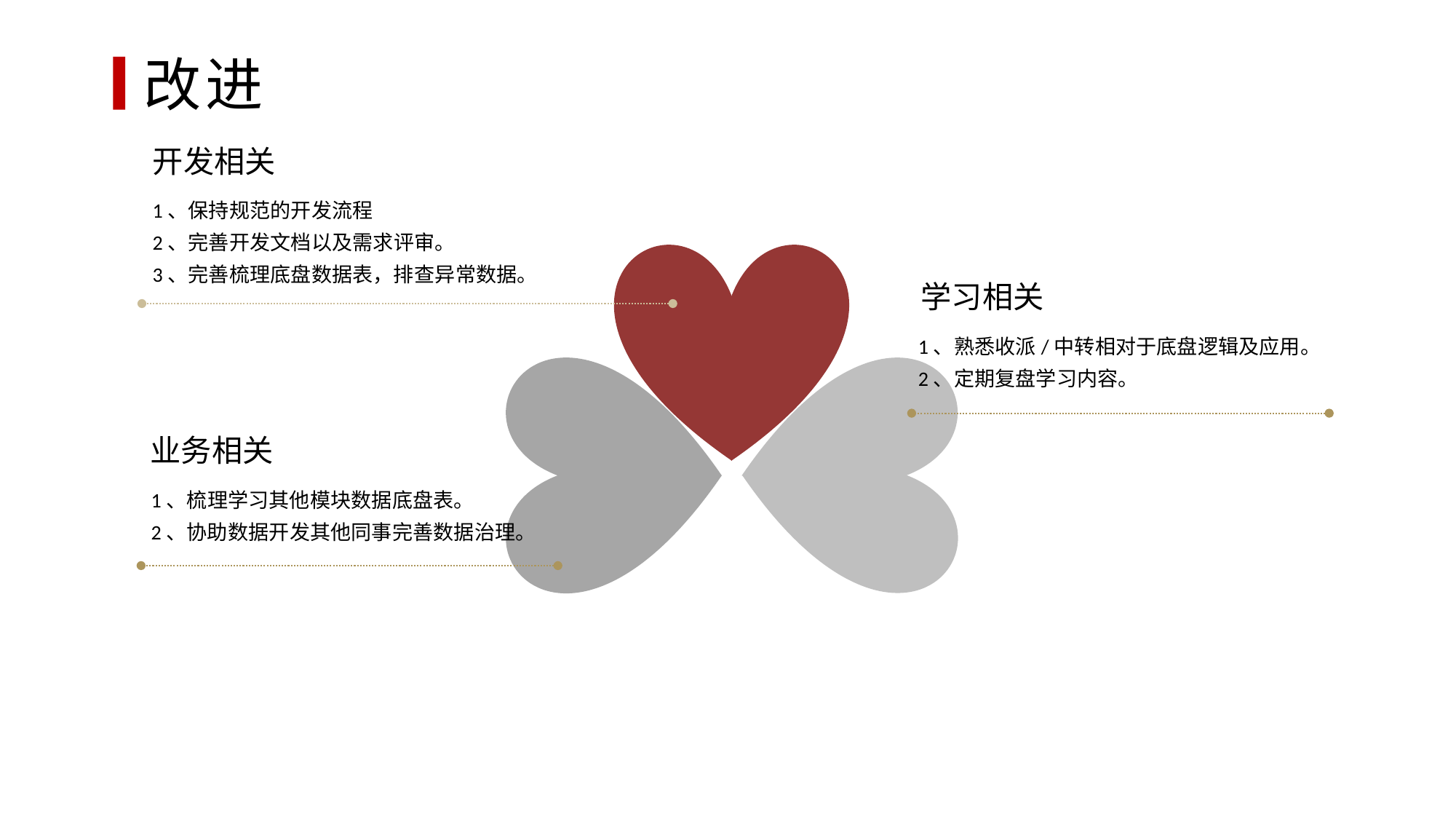

改进

开发相关
1、保持规范的开发流程
2、完善开发文档以及需求评审。
3、完善梳理底盘数据表，排查异常数据。

学习相关

1、熟悉收派/中转相对于底盘逻辑及应用。
2、定期复盘学习内容。
业务相关
1、梳理学习其他模块数据底盘表。
2、协助数据开发其他同事完善数据治理。